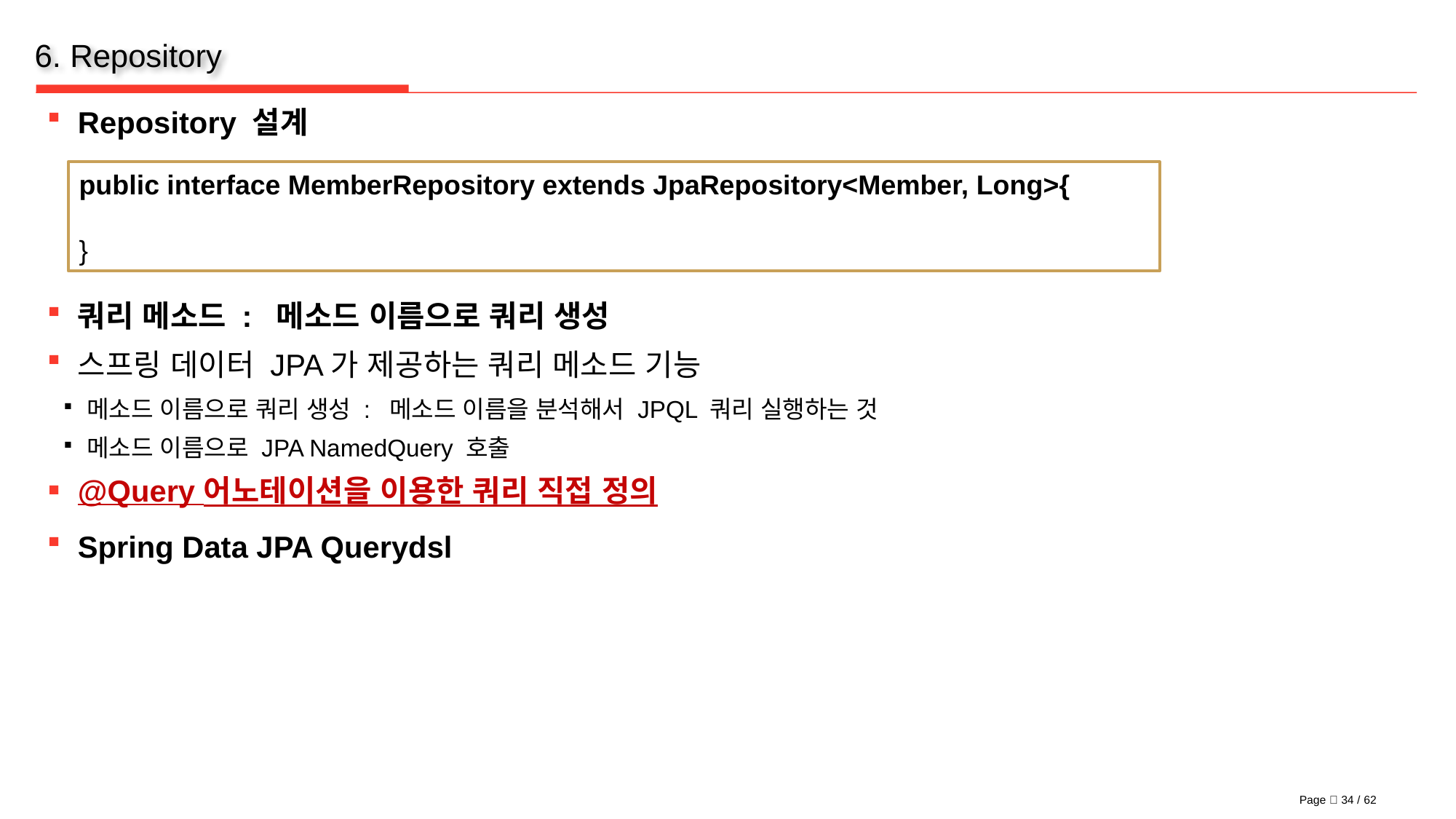

# 6. Repository
Repository 설계

쿼리 메소드 :  메소드 이름으로 쿼리 생성
스프링 데이터 JPA가 제공하는 쿼리 메소드 기능
메소드 이름으로 쿼리 생성 :  메소드 이름을 분석해서 JPQL 쿼리 실행하는 것
메소드 이름으로 JPA NamedQuery 호출
@Query 어노테이션을 이용한 쿼리 직접 정의
Spring Data JPA Querydsl

public interface MemberRepository extends JpaRepository<Member, Long>{

}